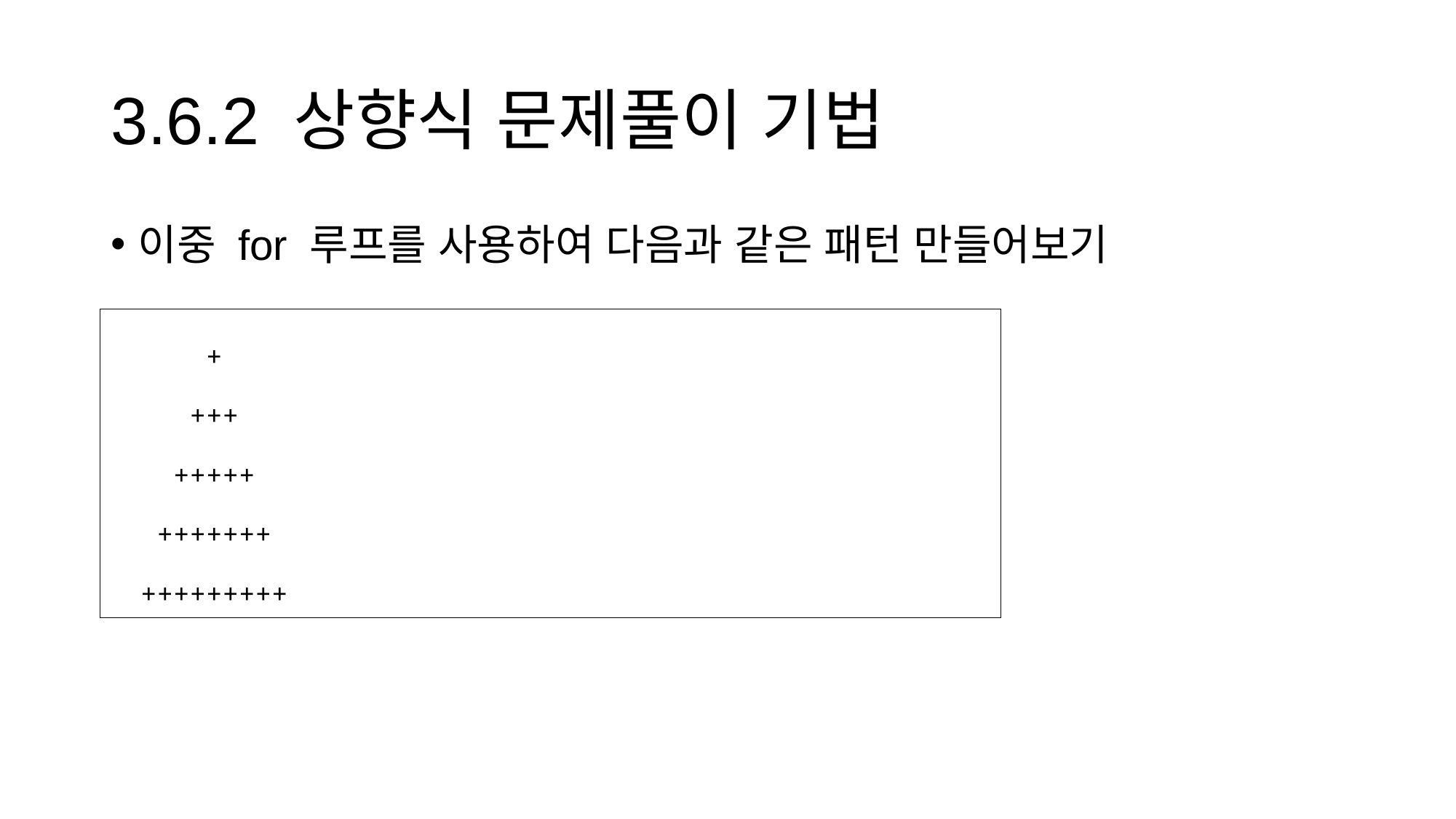

# 3.6.2 상향식 문제풀이 기법
이중 for 루프를 사용하여 다음과 같은 패턴 만들어보기
| + +++ +++++ +++++++ +++++++++ |
| --- |